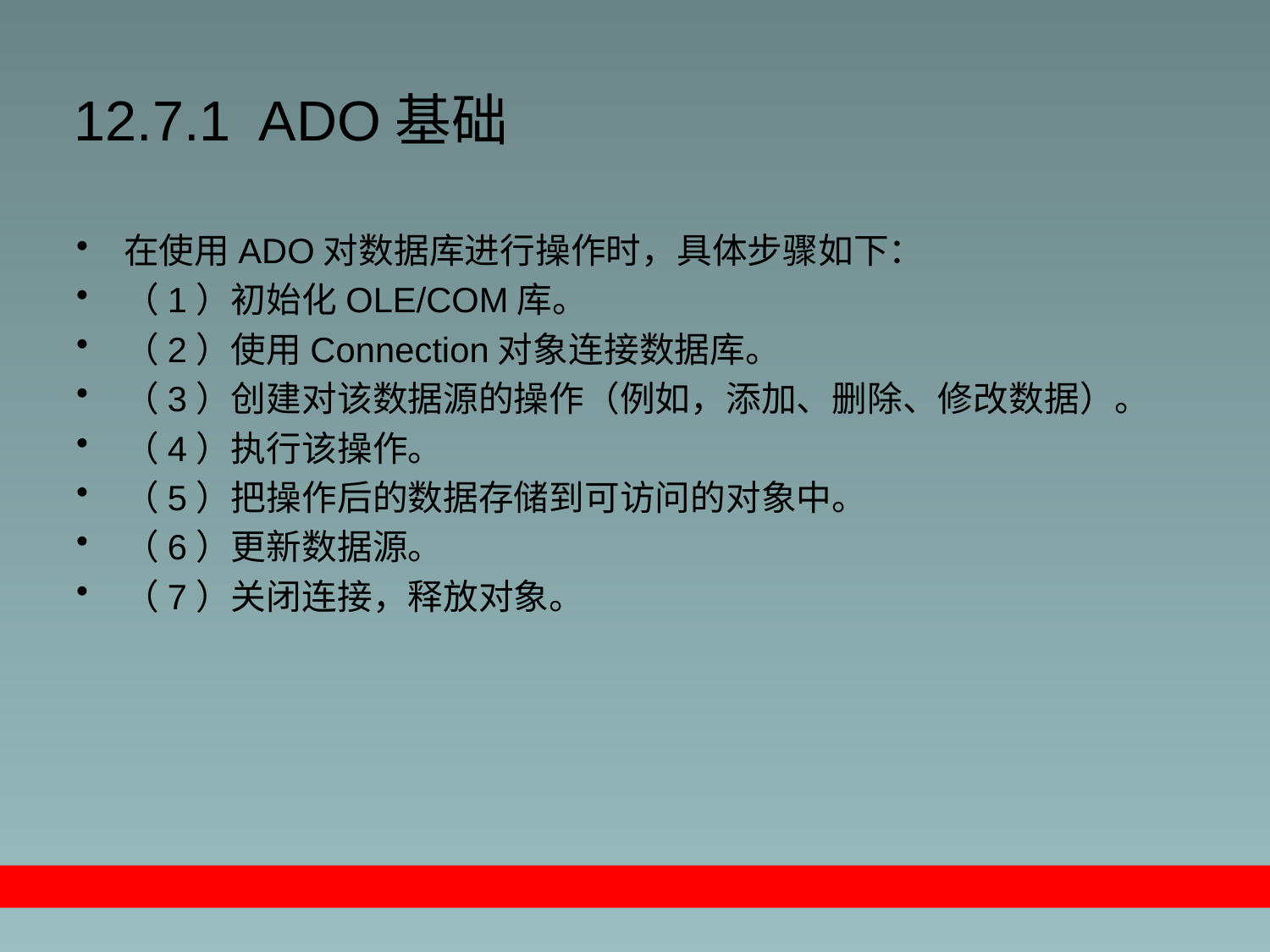

# 12.7.1  ADO基础
在使用ADO对数据库进行操作时，具体步骤如下：
（1）初始化OLE/COM库。
（2）使用Connection对象连接数据库。
（3）创建对该数据源的操作（例如，添加、删除、修改数据）。
（4）执行该操作。
（5）把操作后的数据存储到可访问的对象中。
（6）更新数据源。
（7）关闭连接，释放对象。